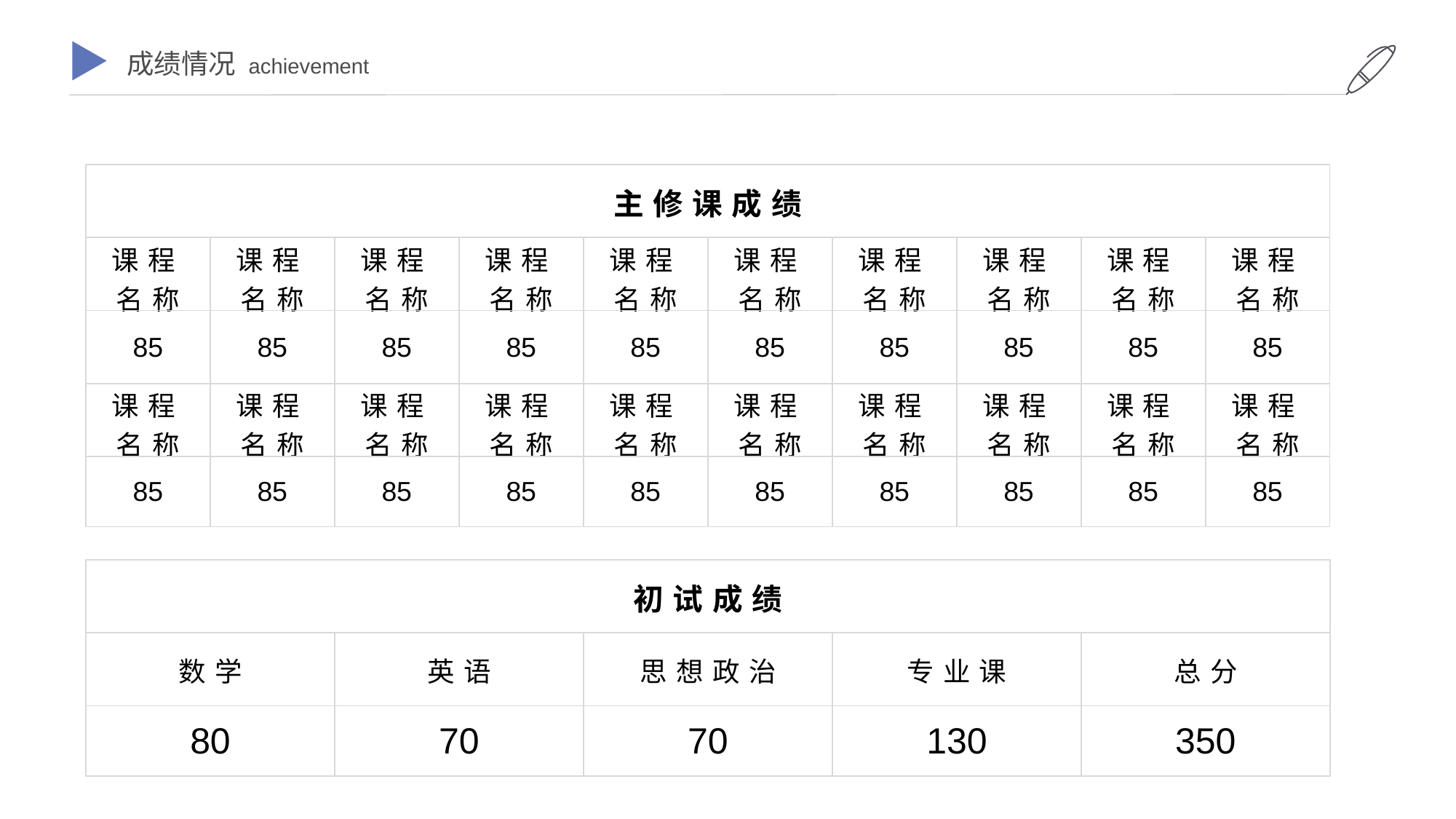

成绩情况 achievement

| 主修课成绩 |  |  |  |  |  |  |  |  |  |
| --- | --- | --- | --- | --- | --- | --- | --- | --- | --- |
| 课程名称 | 课程名称 | 课程名称 | 课程名称 | 课程名称 | 课程名称 | 课程名称 | 课程名称 | 课程名称 | 课程名称 |
| 85 | 85 | 85 | 85 | 85 | 85 | 85 | 85 | 85 | 85 |
| 课程名称 | 课程名称 | 课程名称 | 课程名称 | 课程名称 | 课程名称 | 课程名称 | 课程名称 | 课程名称 | 课程名称 |
| 85 | 85 | 85 | 85 | 85 | 85 | 85 | 85 | 85 | 85 |
| 初试成绩 |  |  |  |  |
| --- | --- | --- | --- | --- |
| 数学 | 英语 | 思想政治 | 专业课 | 总分 |
| 80 | 70 | 70 | 130 | 350 |